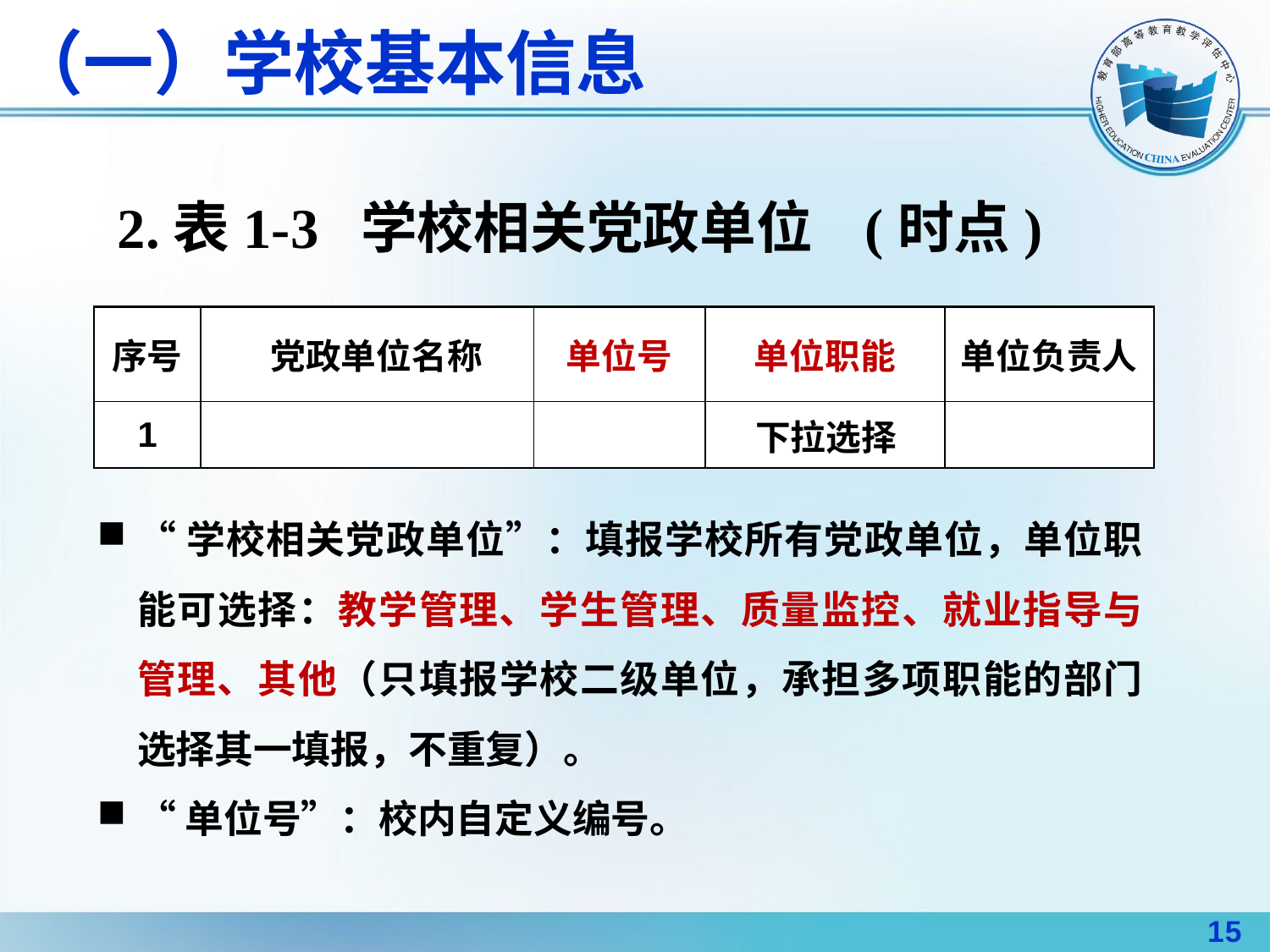

（一）学校基本信息
2.表1-3  学校相关党政单位   (时点)
| 序号 | 党政单位名称 | 单位号 | 单位职能 | 单位负责人 |
| --- | --- | --- | --- | --- |
| 1 |  |  | 下拉选择 |  |
“学校相关党政单位”：填报学校所有党政单位，单位职能可选择：教学管理、学生管理、质量监控、就业指导与管理、其他（只填报学校二级单位，承担多项职能的部门选择其一填报，不重复）。
“单位号”：校内自定义编号。